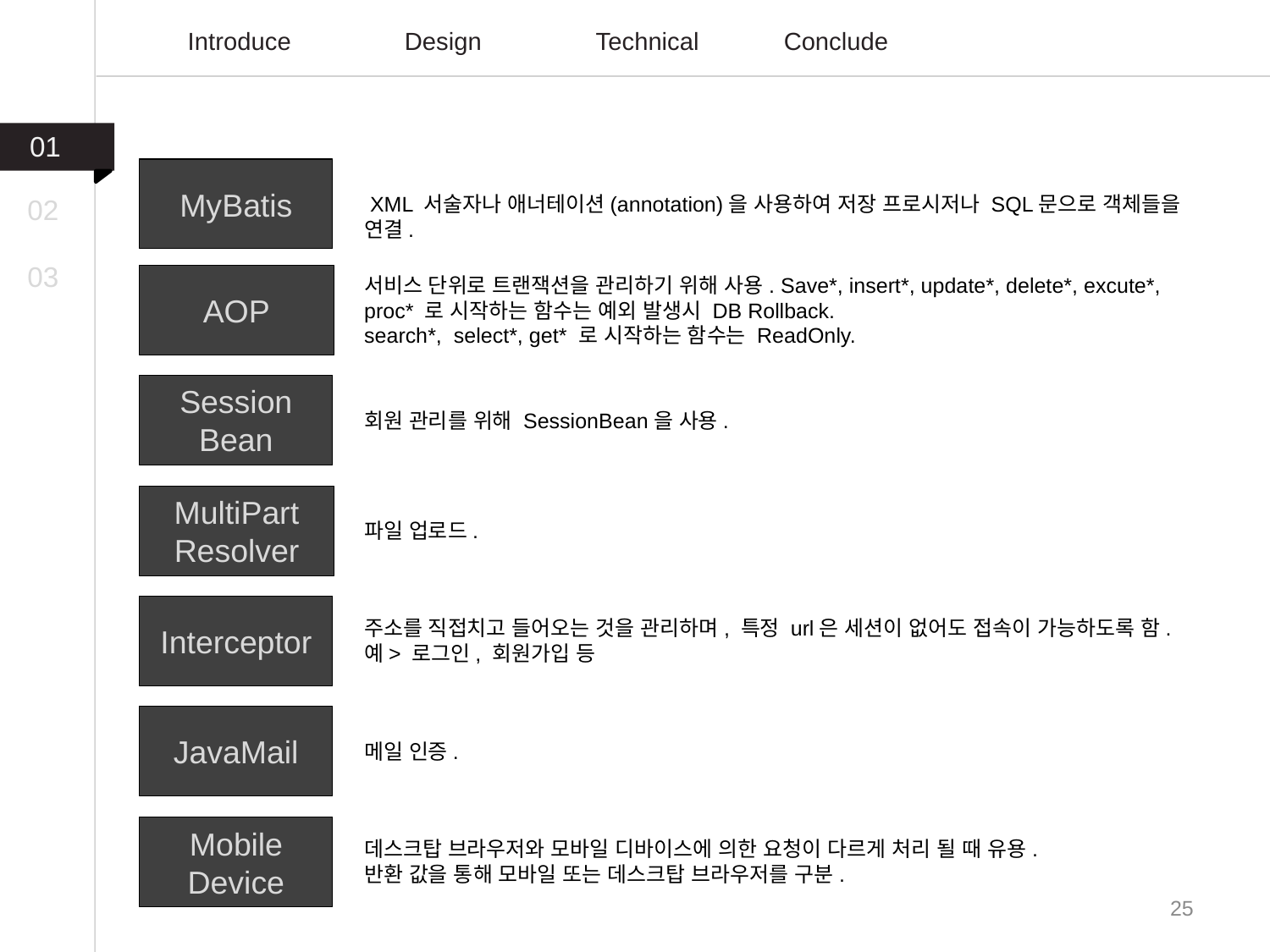

Introduce
Design
Technical
Conclude
01

MyBatis

 XML 서술자나 애너테이션(annotation)을 사용하여 저장 프로시저나 SQL문으로 객체들을 연결.
02
03
AOP
서비스 단위로 트랜잭션을 관리하기 위해 사용. Save*, insert*, update*, delete*, excute*, proc* 로 시작하는 함수는 예외 발생시 DB Rollback.
search*,  select*, get* 로 시작하는 함수는 ReadOnly.
Session
Bean
회원 관리를 위해 SessionBean을 사용.
MultiPart
Resolver
파일 업로드.
Interceptor
주소를 직접치고 들어오는 것을 관리하며, 특정 url은 세션이 없어도 접속이 가능하도록 함.
예> 로그인, 회원가입 등
JavaMail
메일 인증.
Mobile Device
데스크탑 브라우저와 모바일 디바이스에 의한 요청이 다르게 처리 될 때 유용.
반환 값을 통해 모바일 또는 데스크탑 브라우저를 구분.
25